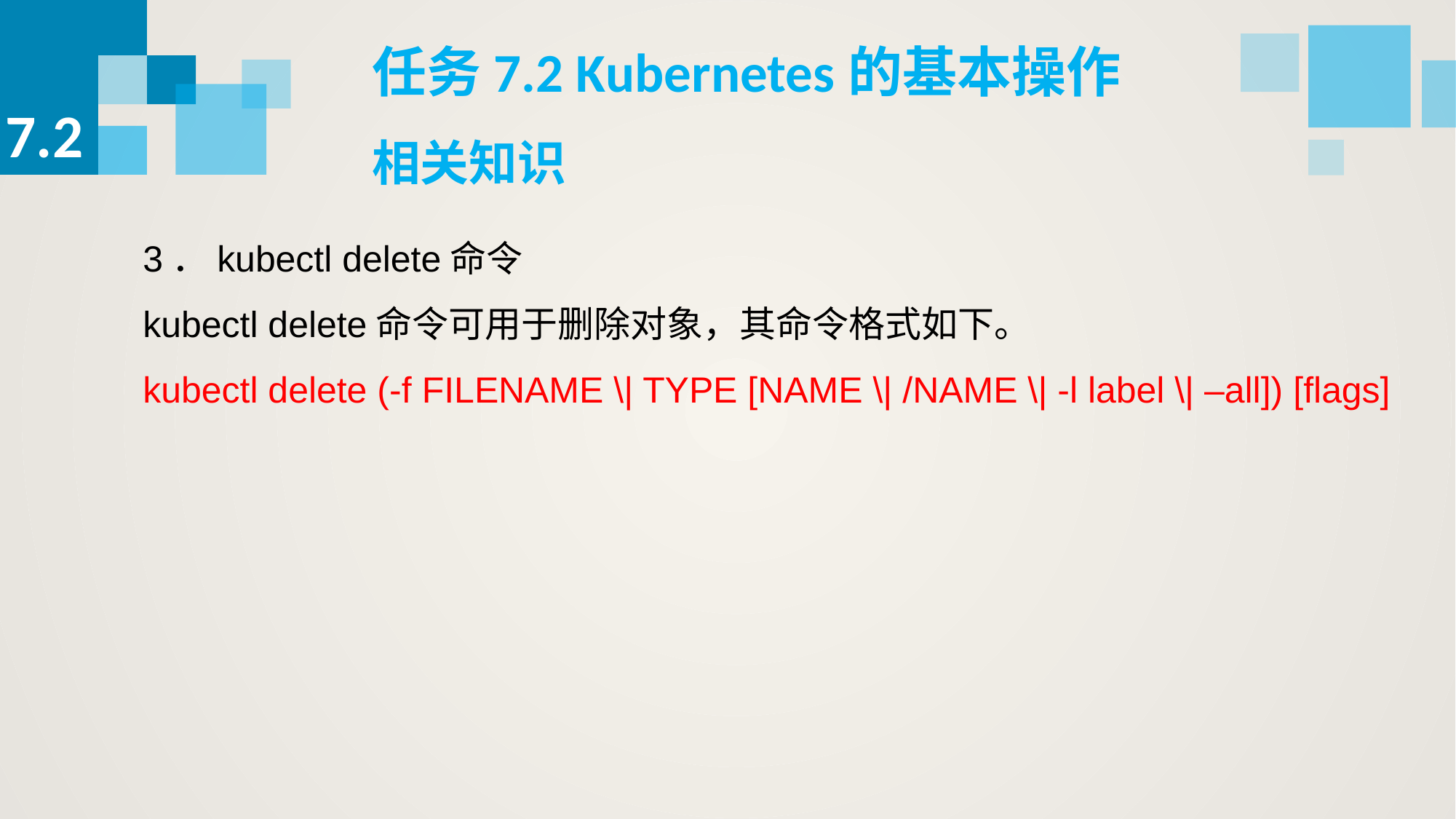

任务7.2 Kubernetes的基本操作
7.2
相关知识
3．kubectl delete命令
kubectl delete命令可用于删除对象，其命令格式如下。
kubectl delete (-f FILENAME \| TYPE [NAME \| /NAME \| -l label \| –all]) [flags]